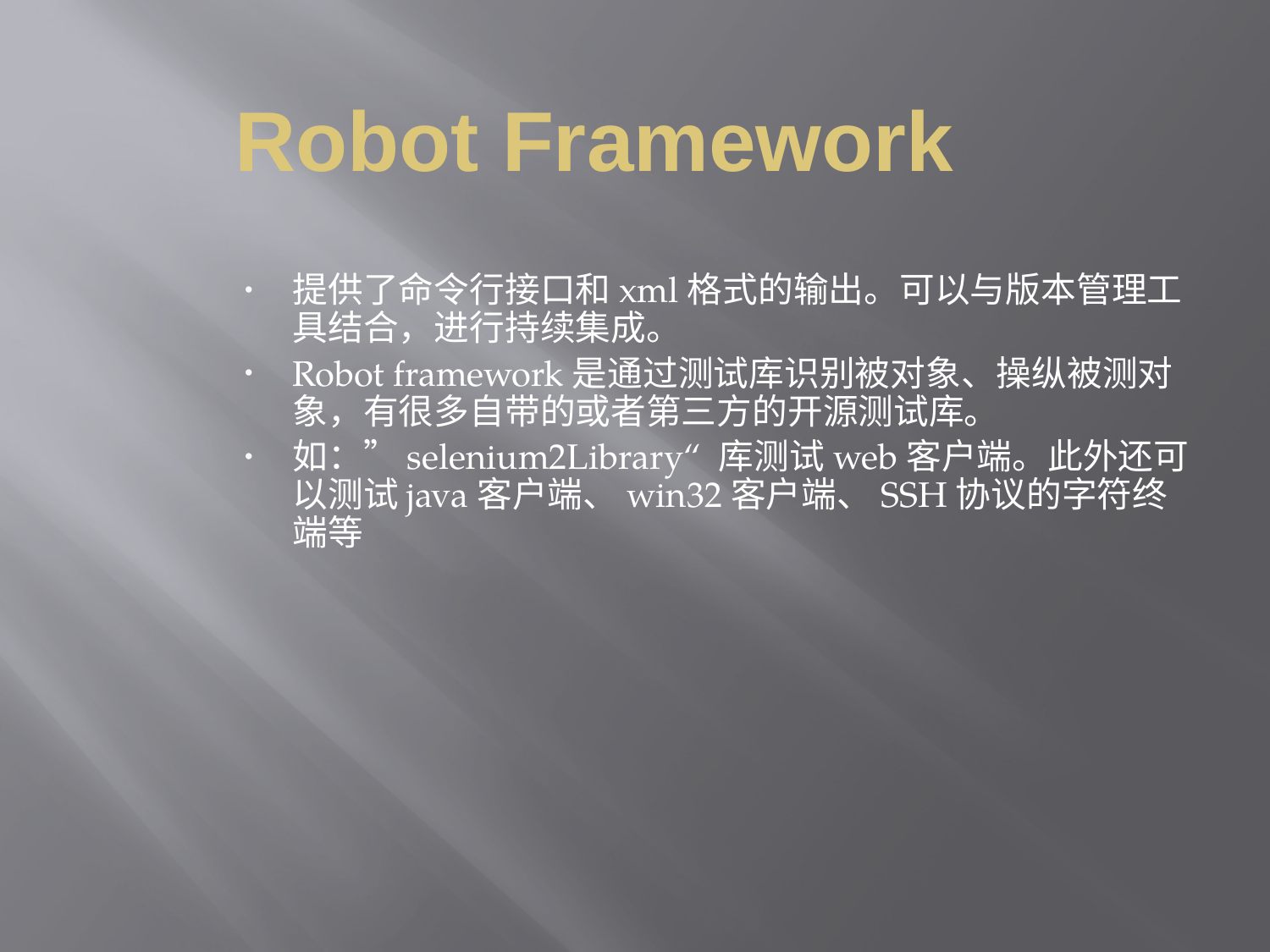

# Robot Framework
提供了命令行接口和xml格式的输出。可以与版本管理工具结合，进行持续集成。
Robot framework是通过测试库识别被对象、操纵被测对象，有很多自带的或者第三方的开源测试库。
如：”selenium2Library“ 库测试web客户端。此外还可以测试java客户端、win32客户端、SSH协议的字符终端等